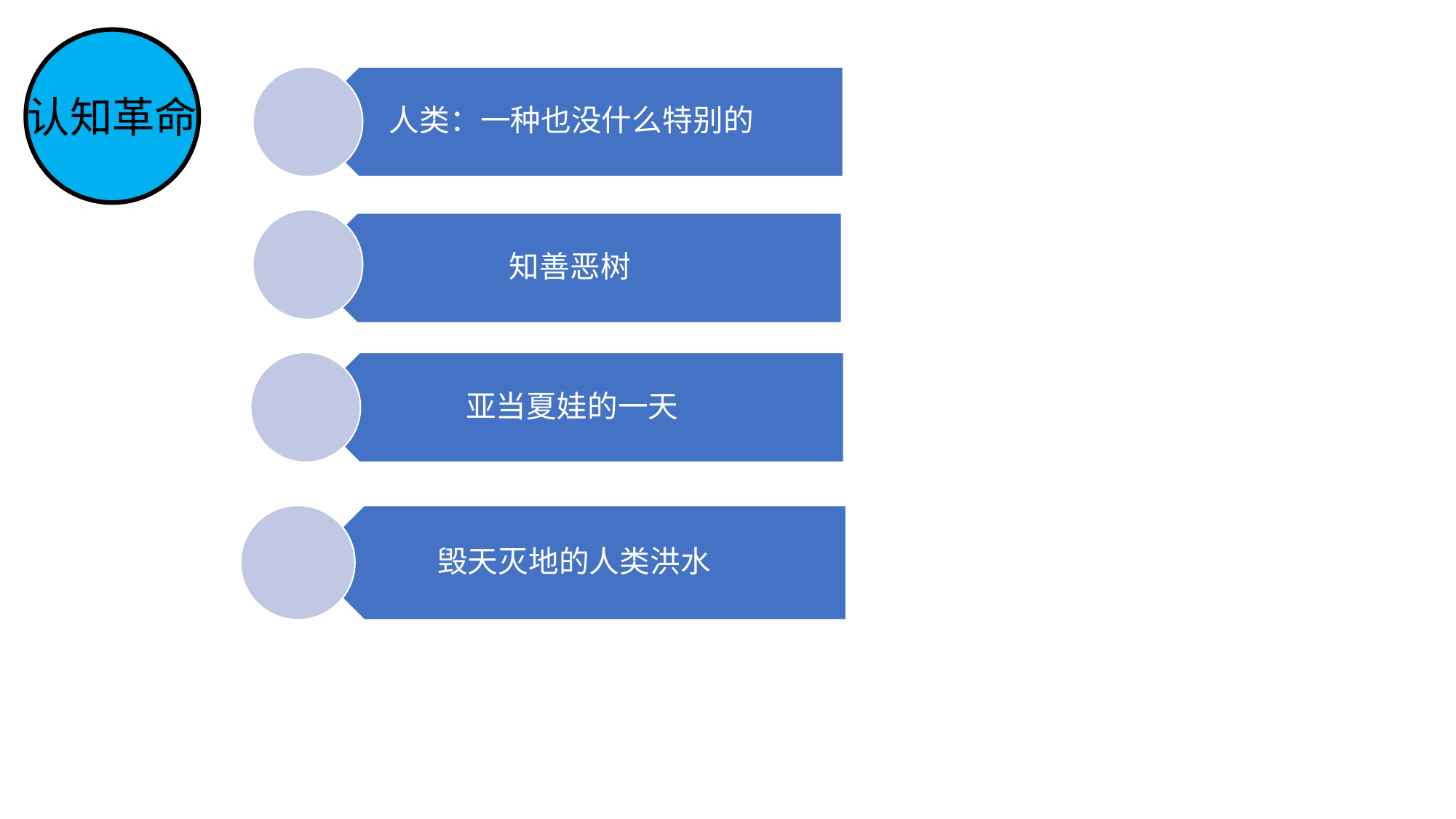

人类：一种也没什么特别的
知善恶树
亚当夏娃的一天
认知革命
毁天灭地的人类洪水